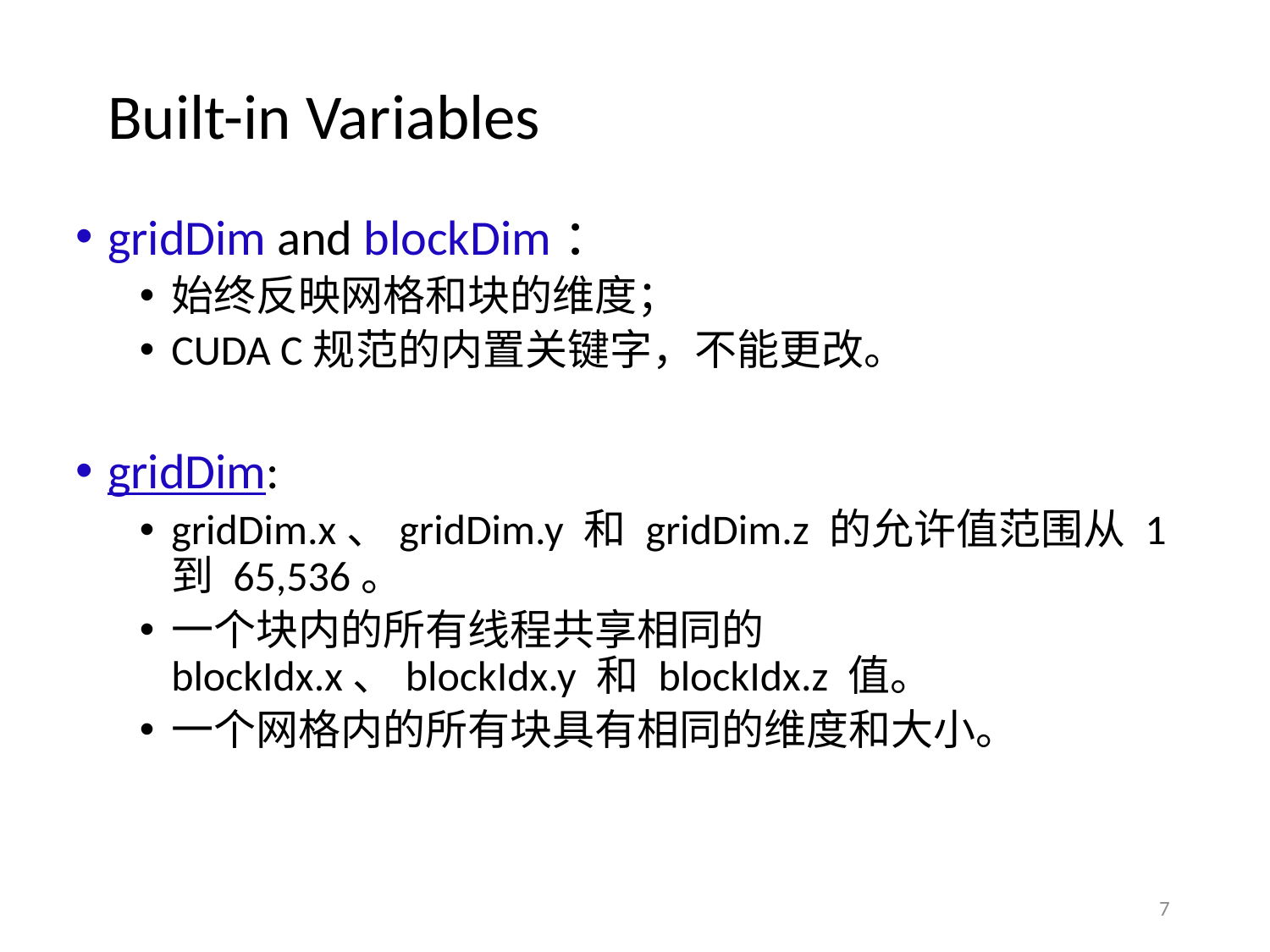

Built-in Variables
gridDim and blockDim：
始终反映网格和块的维度；
CUDA C规范的内置关键字，不能更改。

gridDim:
gridDim.x、gridDim.y 和 gridDim.z 的允许值范围从 1 到 65,536。
一个块内的所有线程共享相同的 blockIdx.x、blockIdx.y 和 blockIdx.z 值。
一个网格内的所有块具有相同的维度和大小。
7